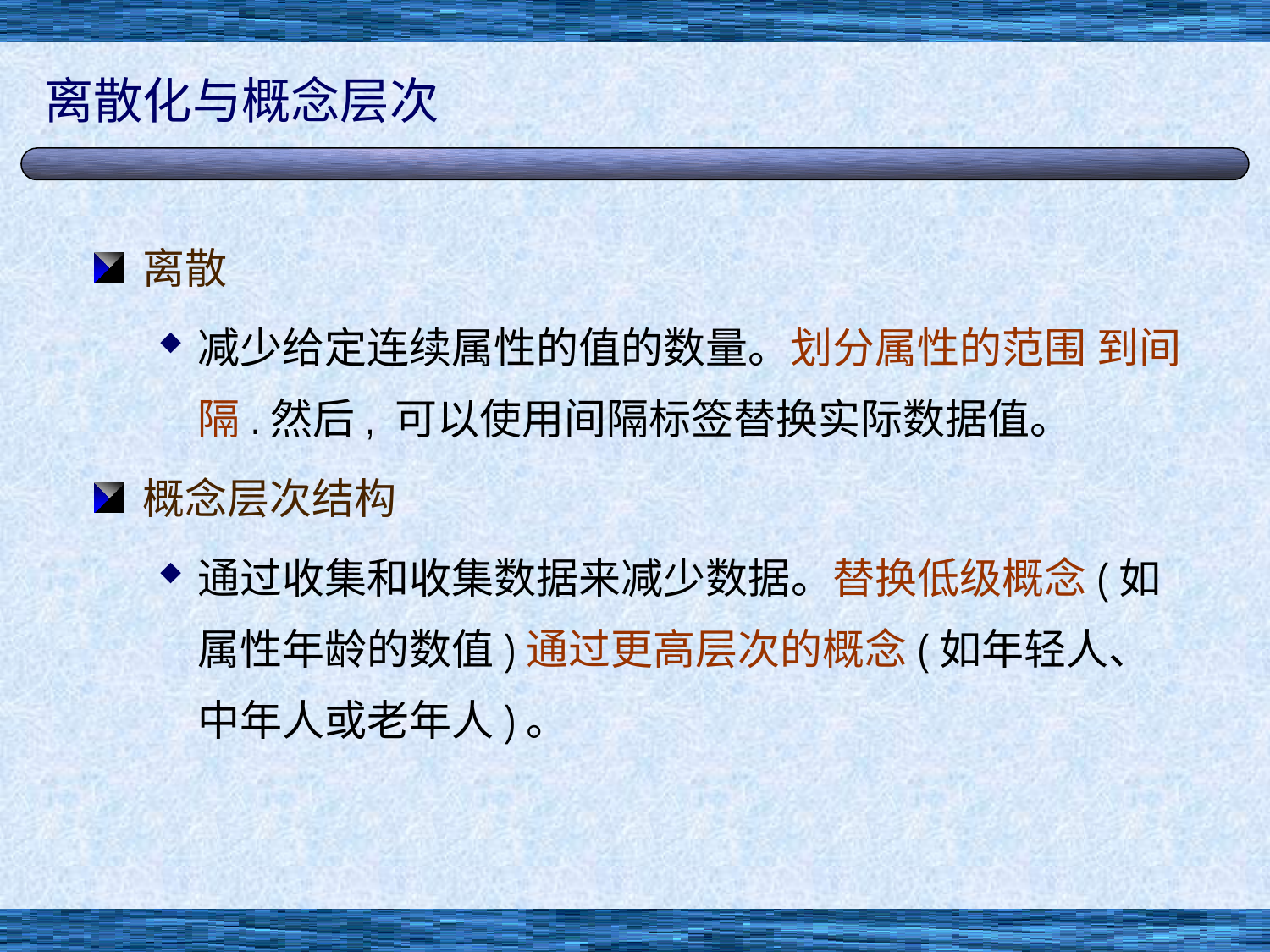

# 离散化与概念层次
离散
减少给定连续属性的值的数量。划分属性的范围 到间隔.然后, 可以使用间隔标签替换实际数据值。
概念层次结构
通过收集和收集数据来减少数据。替换低级概念(如属性年龄的数值)通过更高层次的概念(如年轻人、中年人或老年人)。